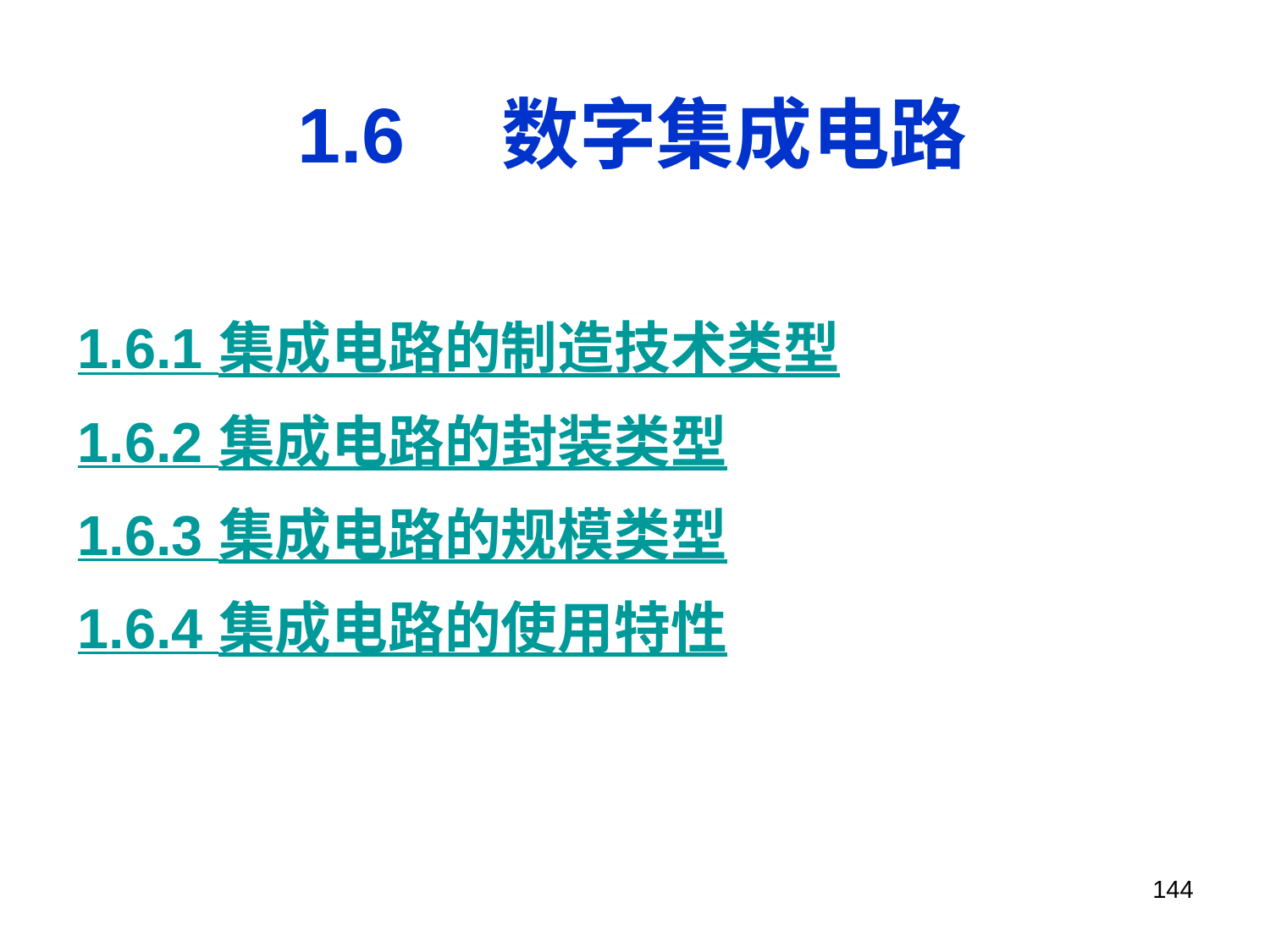

1.6　数字集成电路
1.6.1 集成电路的制造技术类型
1.6.2 集成电路的封装类型
1.6.3 集成电路的规模类型
1.6.4 集成电路的使用特性
144